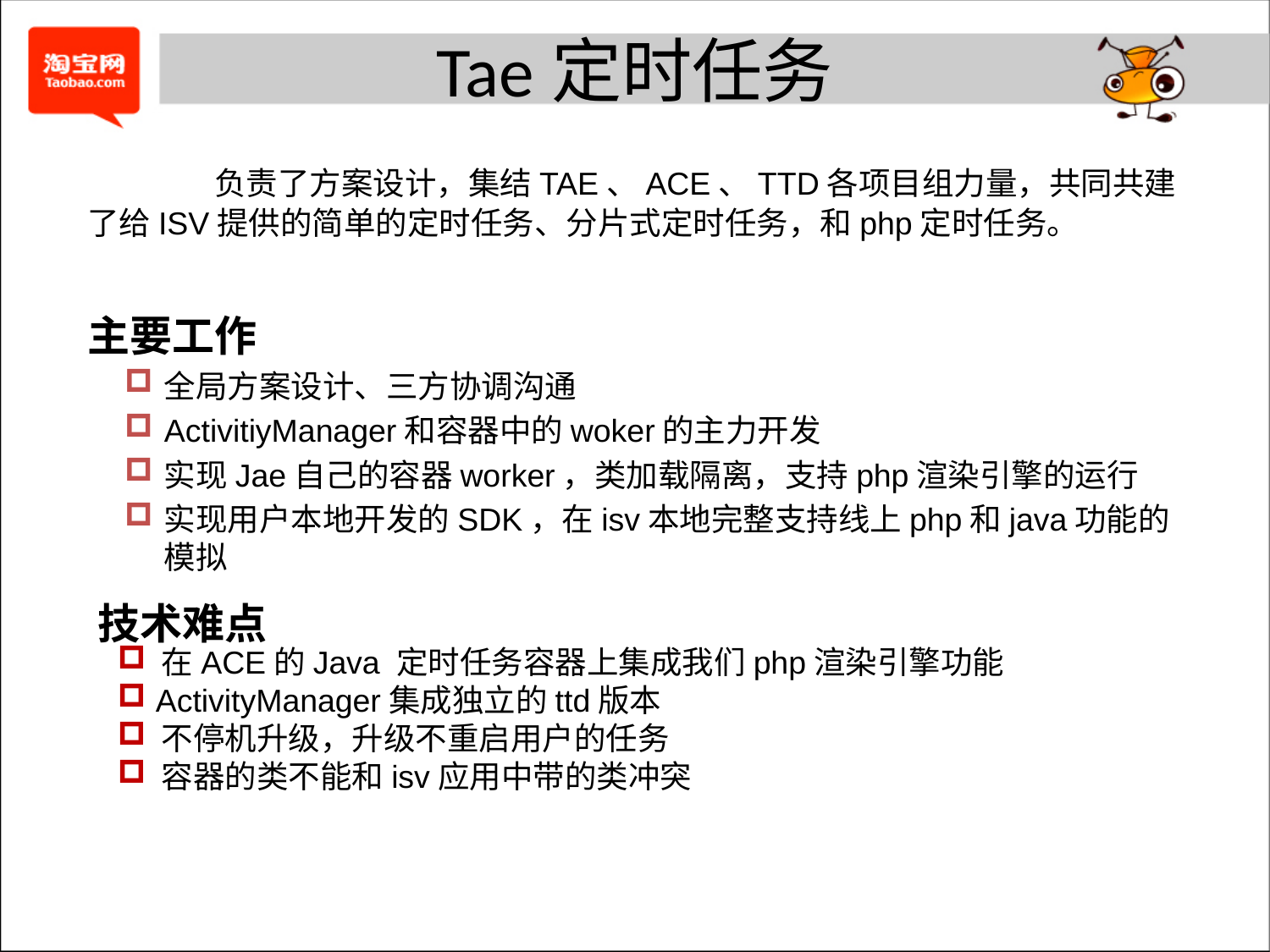

# Tae定时任务
	负责了方案设计，集结TAE、ACE、TTD各项目组力量，共同共建了给ISV提供的简单的定时任务、分片式定时任务，和php定时任务。

主要工作
全局方案设计、三方协调沟通
ActivitiyManager和容器中的woker的主力开发
实现Jae自己的容器worker，类加载隔离，支持php渲染引擎的运行
实现用户本地开发的SDK，在isv本地完整支持线上php和java功能的模拟

技术难点
 在ACE的Java 定时任务容器上集成我们php渲染引擎功能
 ActivityManager集成独立的ttd版本
 不停机升级，升级不重启用户的任务
 容器的类不能和isv应用中带的类冲突